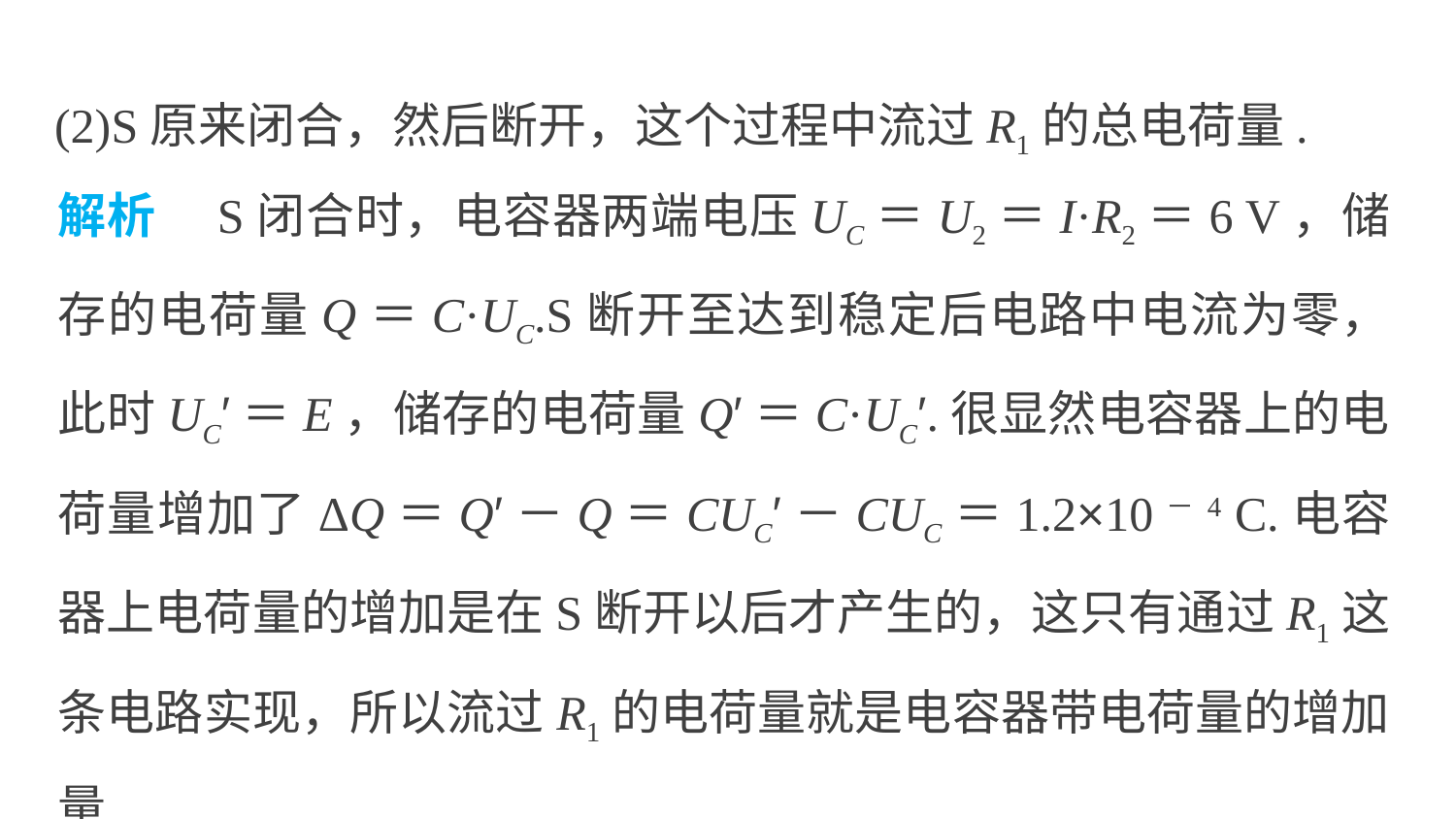

(2)S原来闭合，然后断开，这个过程中流过R1的总电荷量.
解析　S闭合时，电容器两端电压UC＝U2＝I·R2＝6 V，储存的电荷量Q＝C·UC.S断开至达到稳定后电路中电流为零，此时UC′＝E，储存的电荷量Q′＝C·UC′.很显然电容器上的电荷量增加了ΔQ＝Q′－Q＝CUC′－CUC＝1.2×10－4 C.电容器上电荷量的增加是在S断开以后才产生的，这只有通过R1这条电路实现，所以流过R1的电荷量就是电容器带电荷量的增加量.
答案　1.2×10－4 C